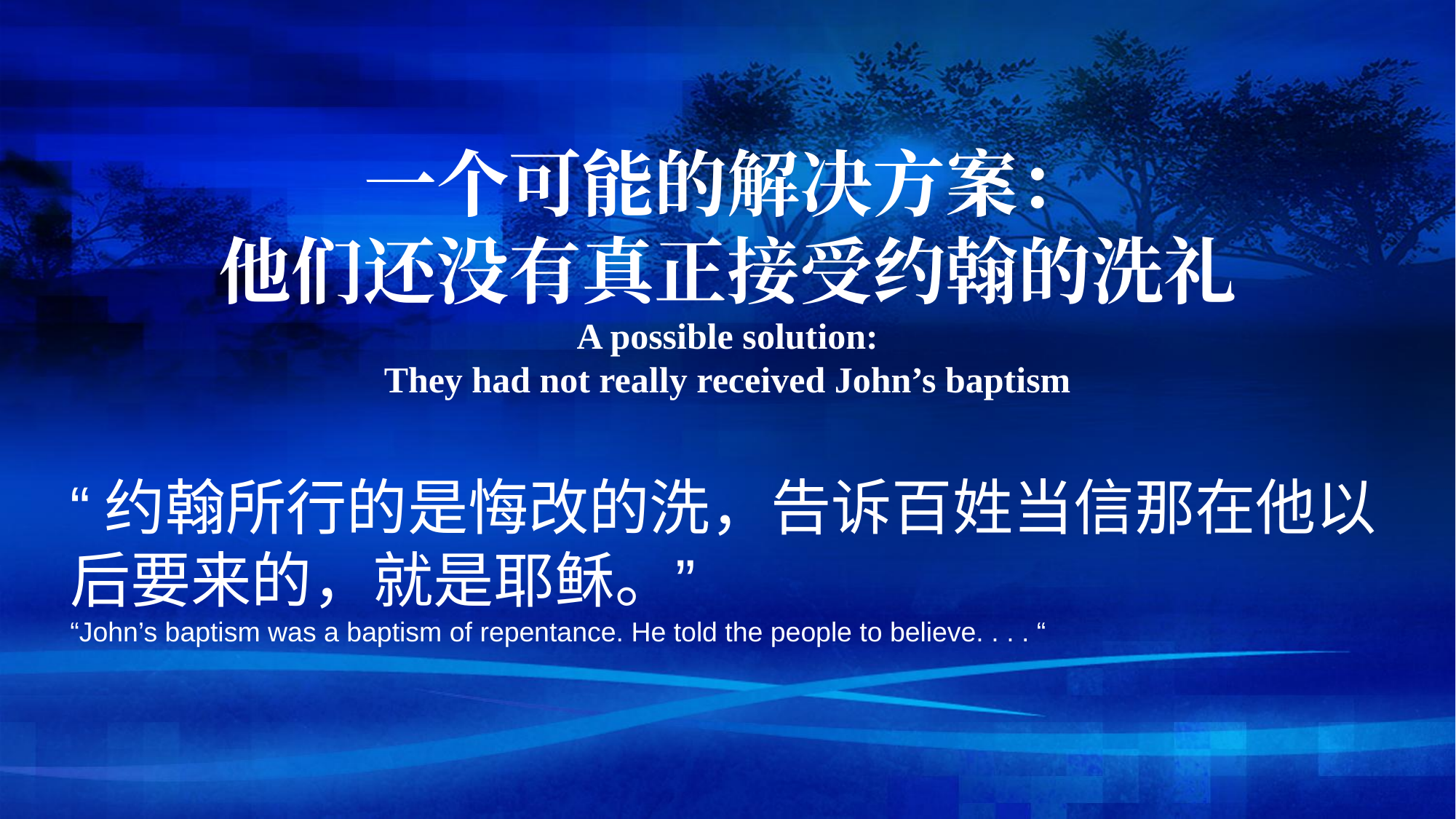

一个可能的解决方案：
他们还没有真正接受约翰的洗礼
A possible solution:
They had not really received John’s baptism

“约翰所行的是悔改的洗，告诉百姓当信那在他以后要来的，就是耶稣。”
“John’s baptism was a baptism of repentance. He told the people to believe. . . . “